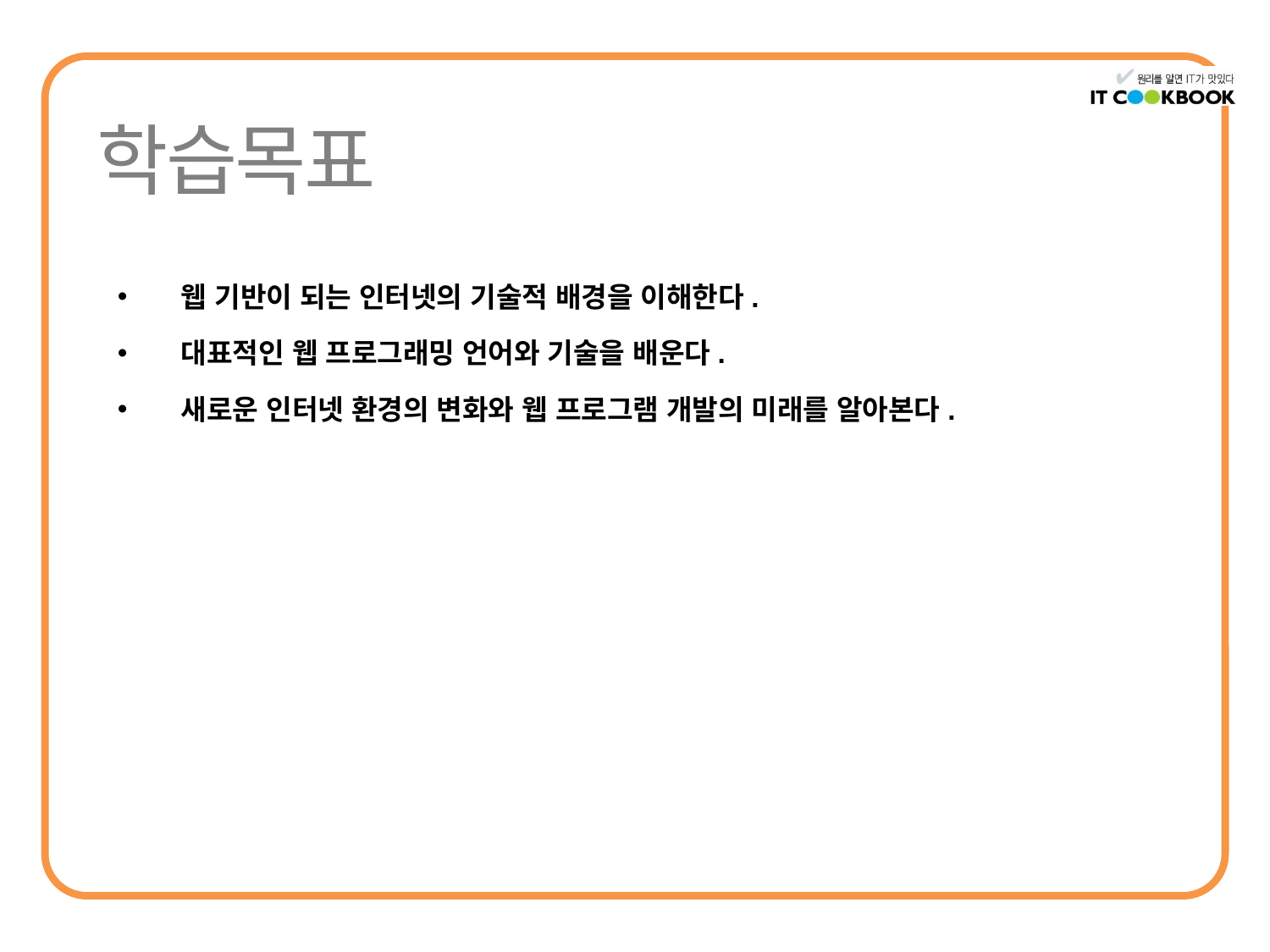

웹 기반이 되는 인터넷의 기술적 배경을 이해한다.
대표적인 웹 프로그래밍 언어와 기술을 배운다.
새로운 인터넷 환경의 변화와 웹 프로그램 개발의 미래를 알아본다.